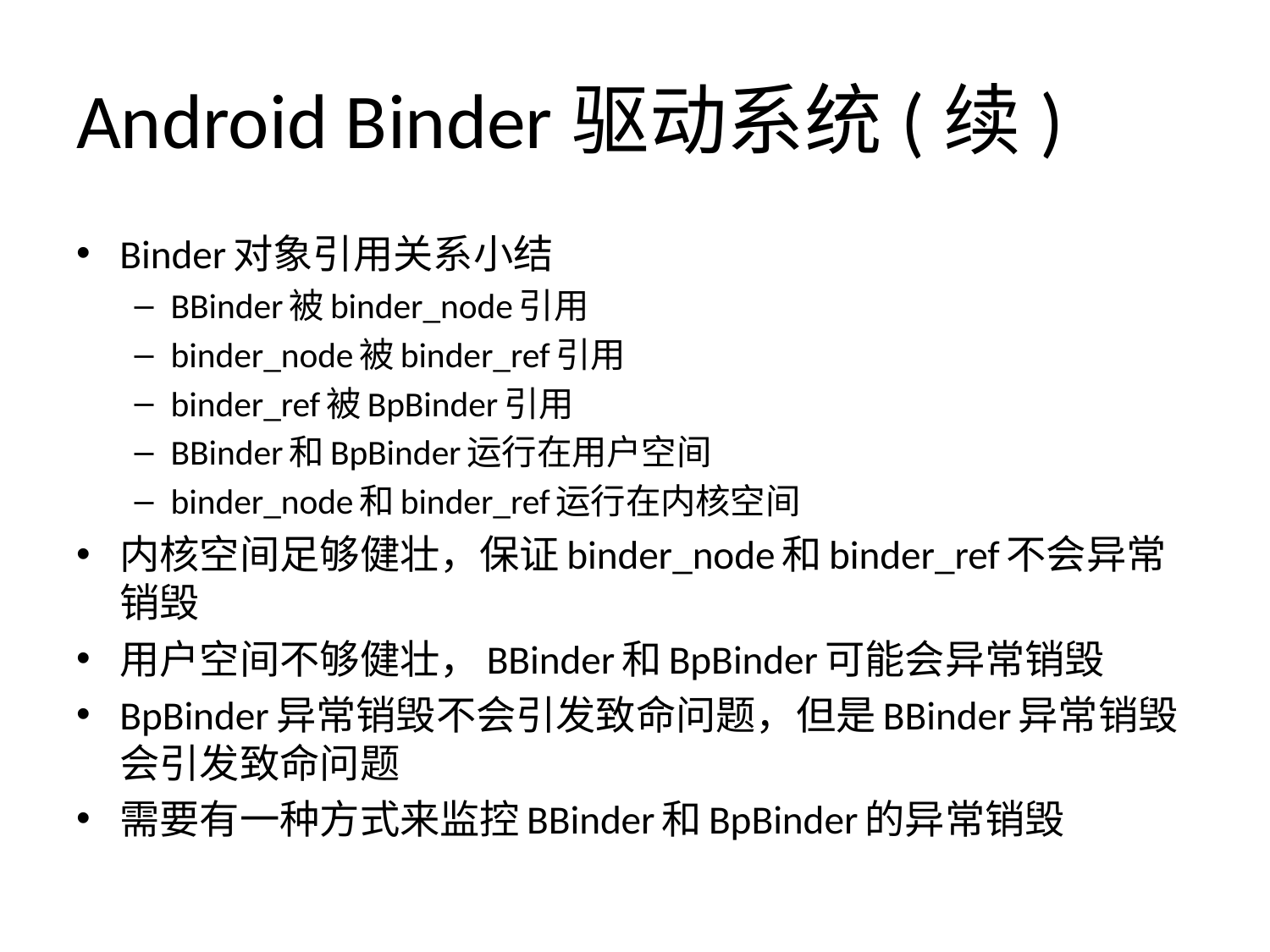

# Android Binder驱动系统(续)
Binder对象引用关系小结
BBinder被binder_node引用
binder_node被binder_ref引用
binder_ref被BpBinder引用
BBinder和BpBinder运行在用户空间
binder_node和binder_ref运行在内核空间
内核空间足够健壮，保证binder_node和binder_ref不会异常销毁
用户空间不够健壮，BBinder和BpBinder可能会异常销毁
BpBinder异常销毁不会引发致命问题，但是BBinder异常销毁会引发致命问题
需要有一种方式来监控BBinder和BpBinder的异常销毁